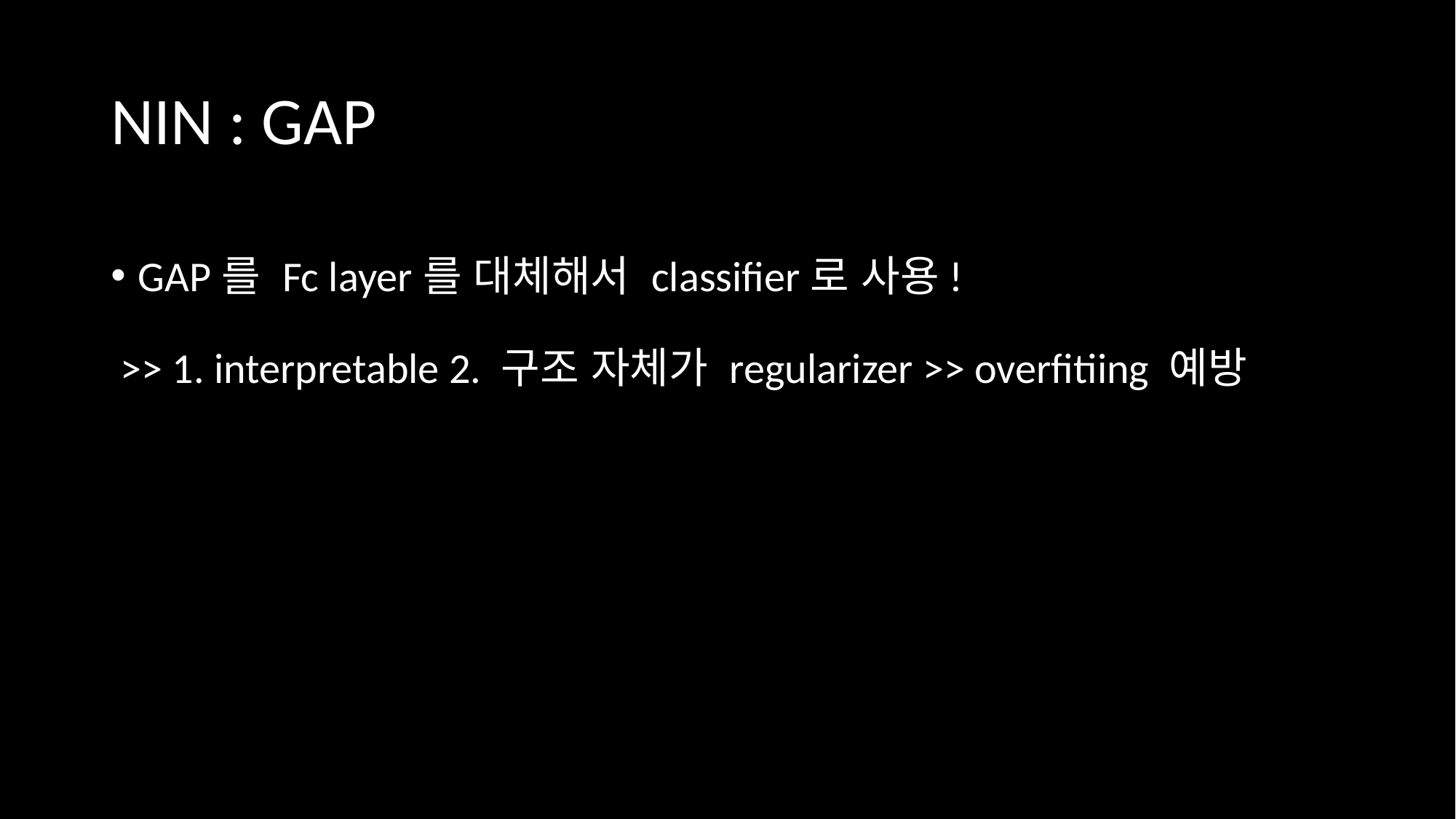

# NIN : GAP
GAP를 Fc layer를 대체해서 classifier로 사용!
 >> 1. interpretable 2. 구조 자체가 regularizer >> overfitiing 예방